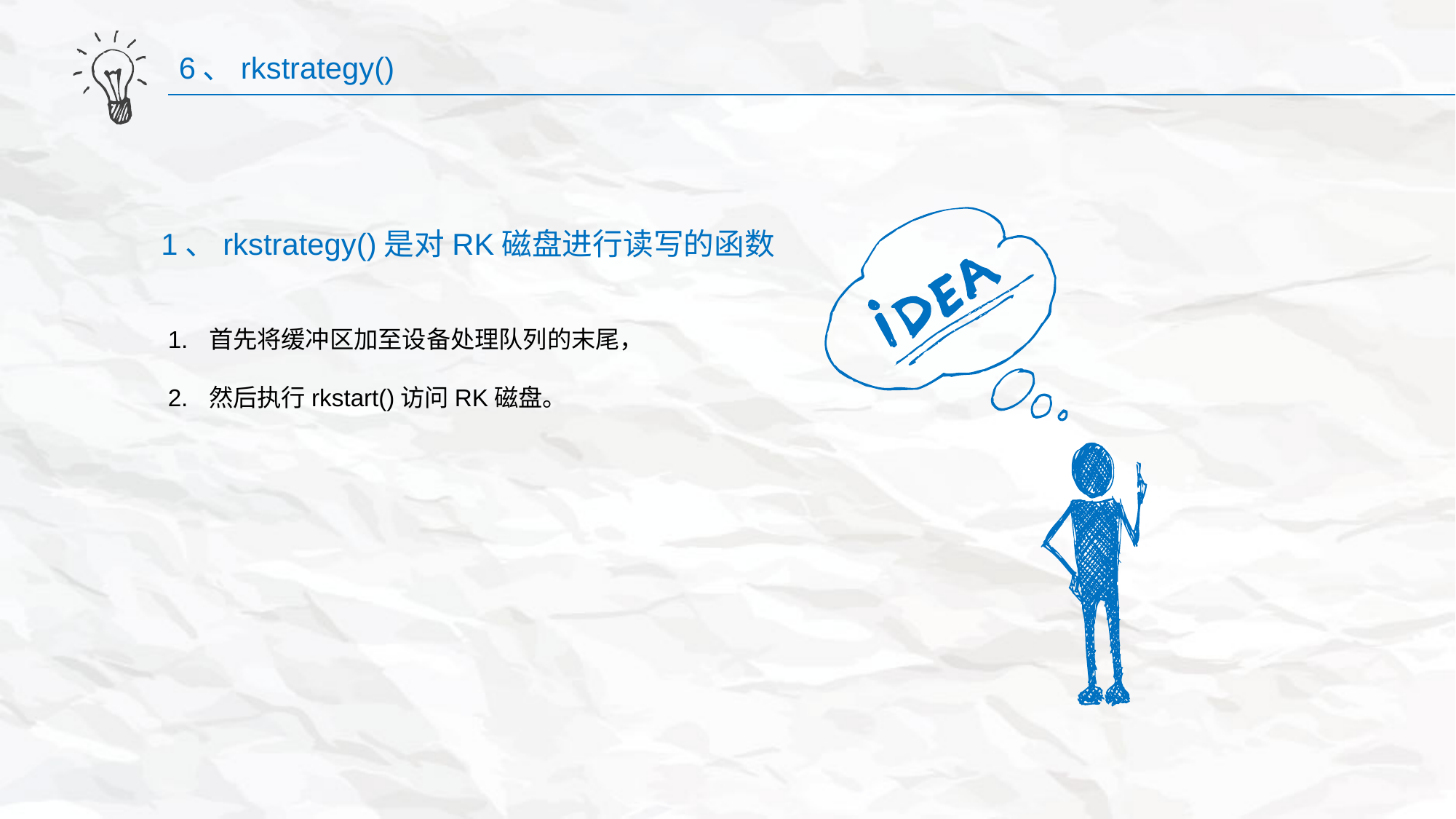

6、rkstrategy()

1、rkstrategy()是对RK磁盘进行读写的函数
首先将缓冲区加至设备处理队列的末尾，

然后执行rkstart()访问RK磁盘。